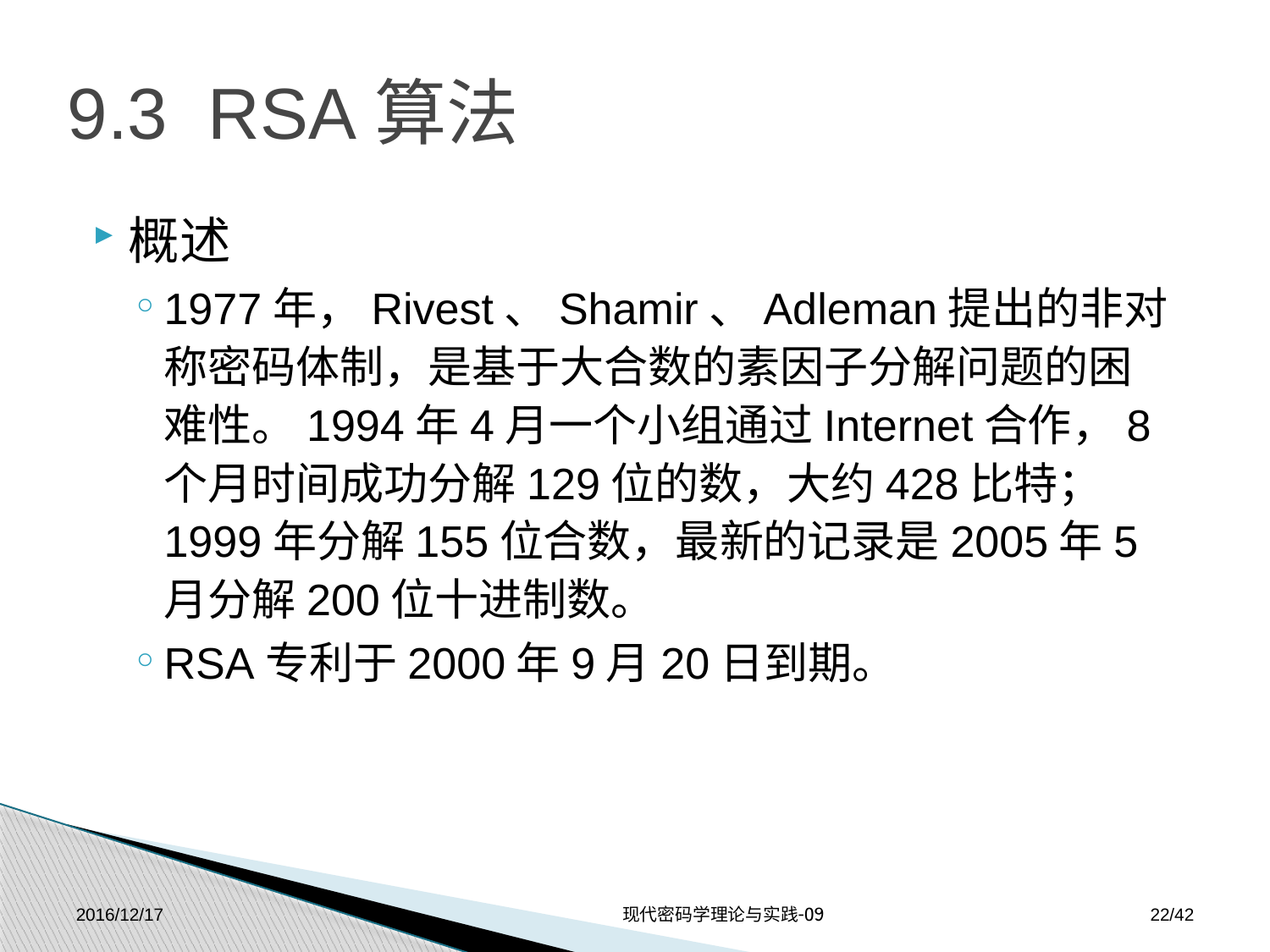

# 9.3  RSA算法
概述
1977年，Rivest、Shamir、Adleman提出的非对称密码体制，是基于大合数的素因子分解问题的困难性。1994年4月一个小组通过Internet合作，8个月时间成功分解129位的数，大约428比特；1999年分解155位合数，最新的记录是2005年5月分解200位十进制数。
RSA专利于2000年9月20日到期。
2016/12/17
现代密码学理论与实践-09
22/42